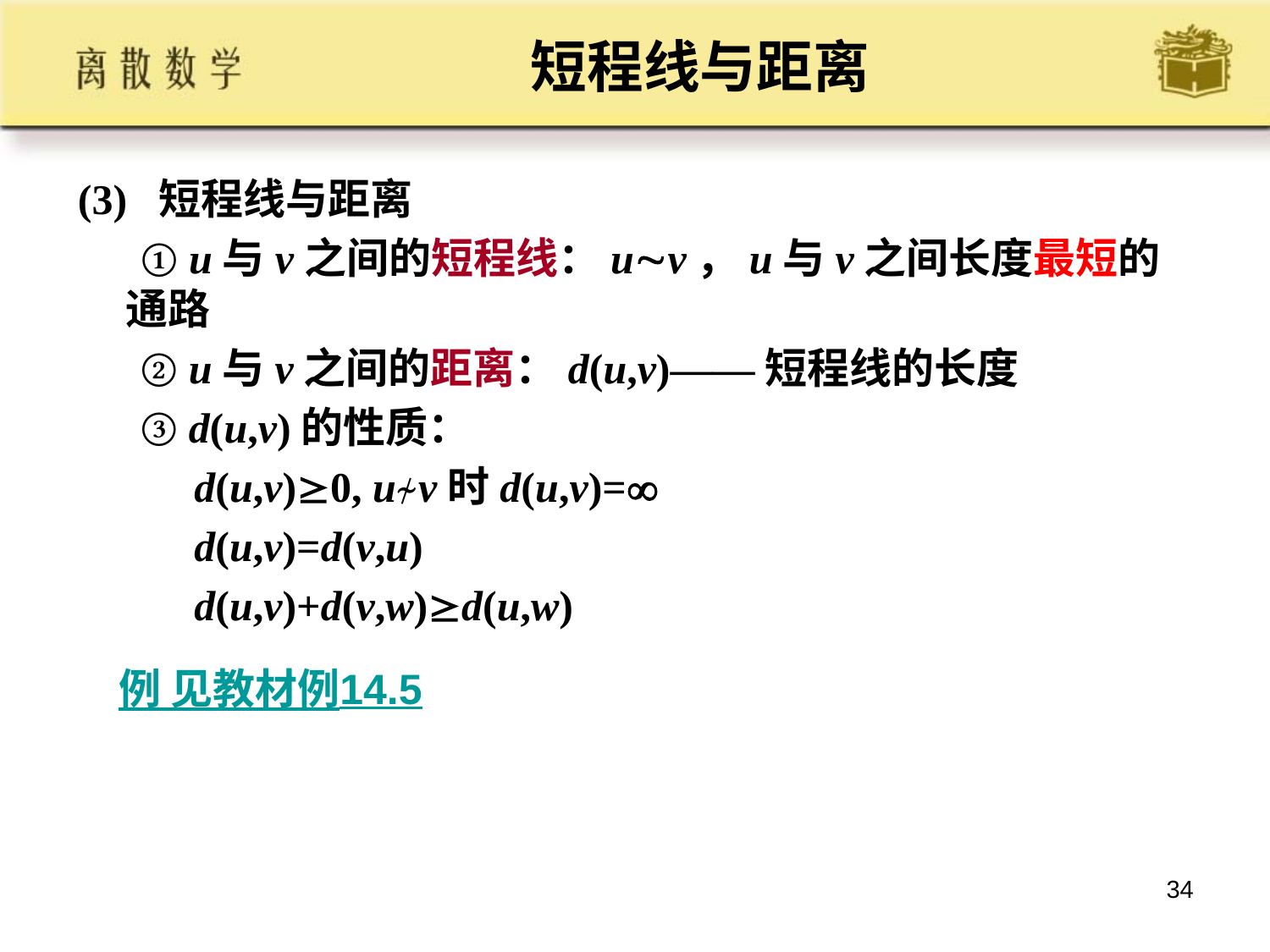

# 短程线与距离
(3)  短程线与距离
      ① u与v之间的短程线：u∼v，u与v之间长度最短的通路
      ② u与v之间的距离：d(u,v)——短程线的长度
      ③ d(u,v)的性质：
           d(u,v)≥0, u≁v时d(u,v)=∞
           d(u,v)=d(v,u)
           d(u,v)+d(v,w)≥d(u,w)
例 见教材例14.5
34